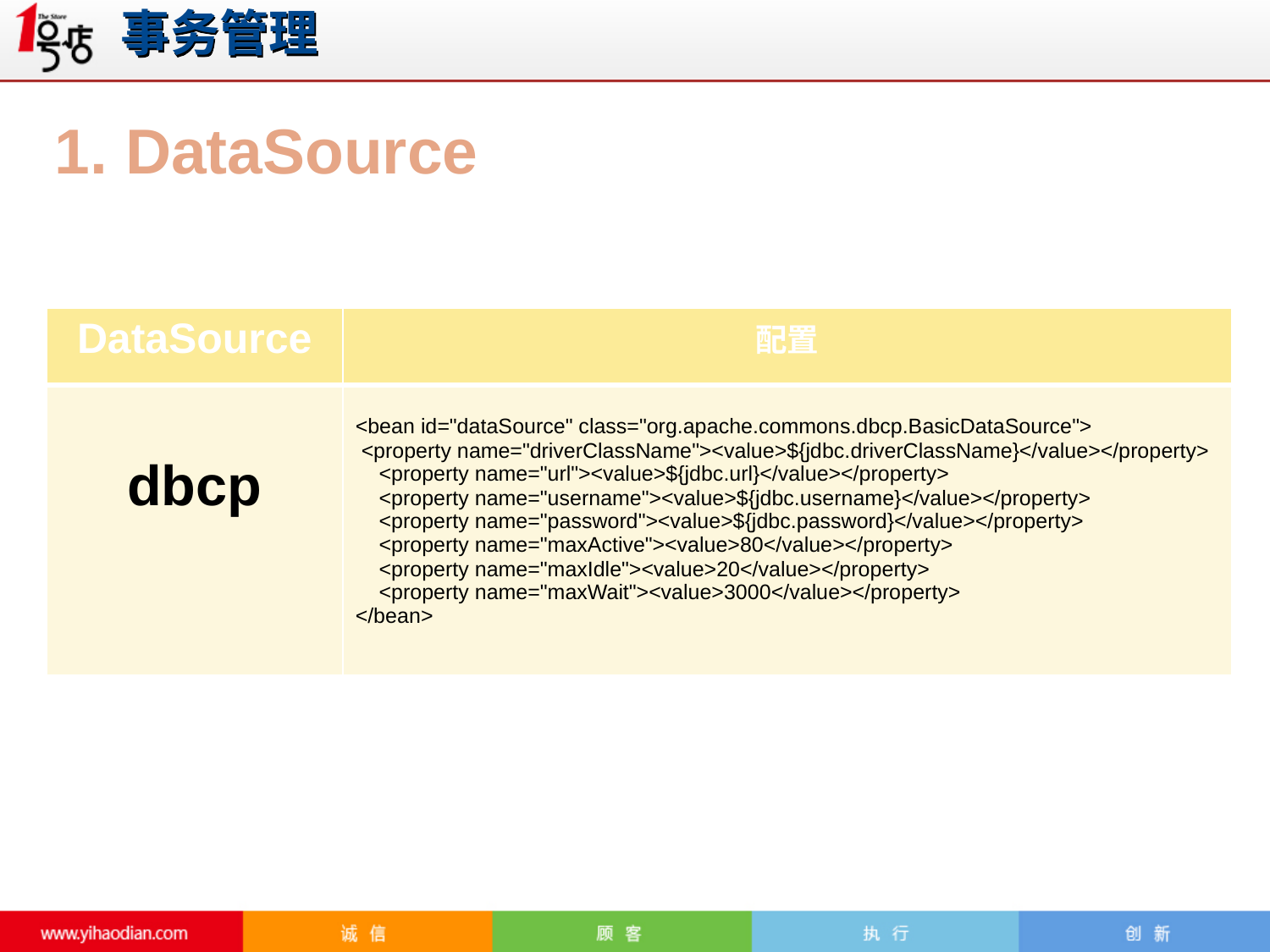

# 事务管理
1. DataSource
| DataSource | 配置 |
| --- | --- |
| dbcp | <bean id="dataSource" class="org.apache.commons.dbcp.BasicDataSource">  <property name="driverClassName"><value>${jdbc.driverClassName}</value></property>     <property name="url"><value>${jdbc.url}</value></property>     <property name="username"><value>${jdbc.username}</value></property>     <property name="password"><value>${jdbc.password}</value></property>     <property name="maxActive"><value>80</value></property>      <property name="maxIdle"><value>20</value></property>      <property name="maxWait"><value>3000</value></property>  </bean> |